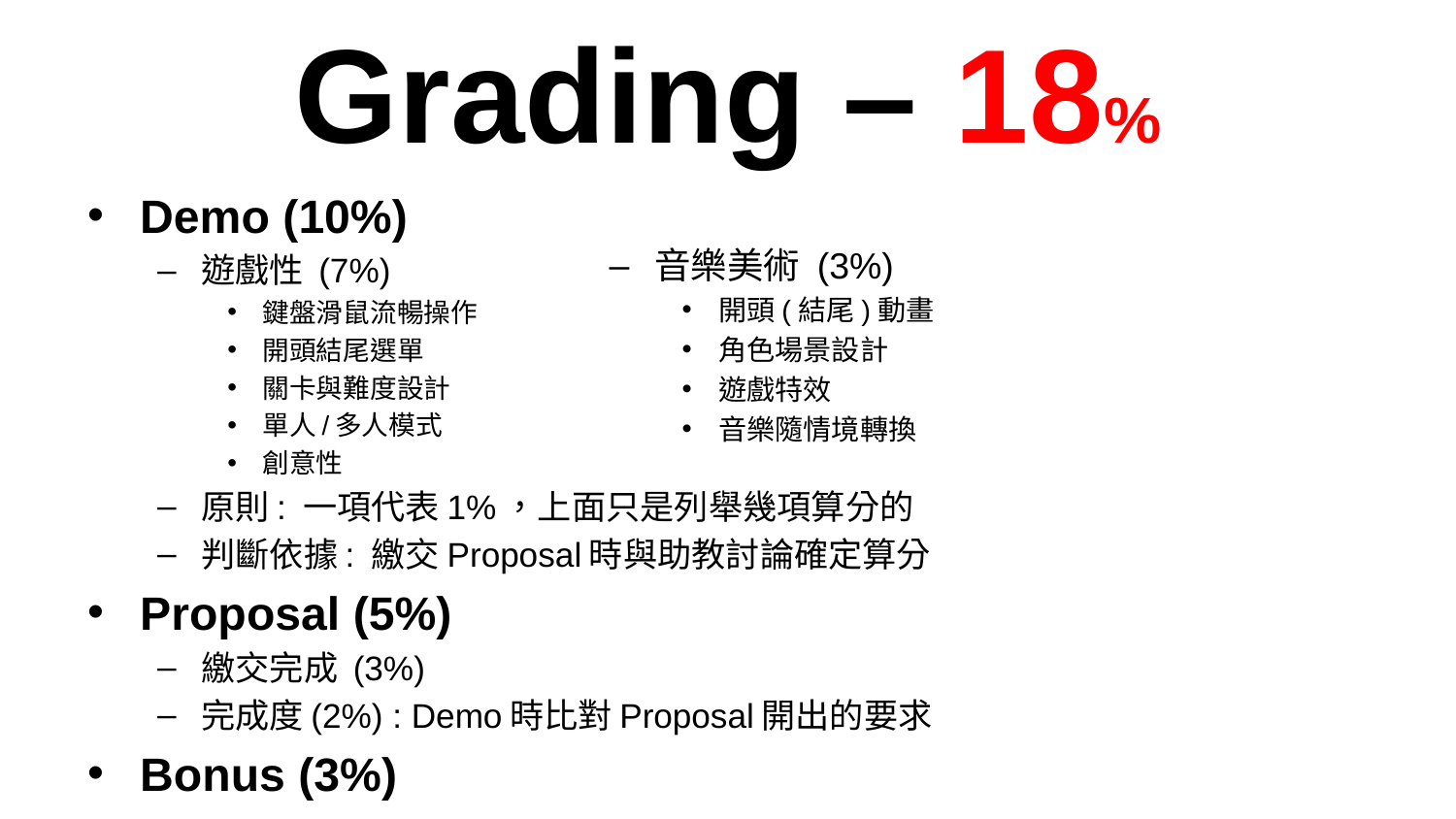

Grading – 18%
Demo (10%)
遊戲性 (7%)
鍵盤滑鼠流暢操作
開頭結尾選單
關卡與難度設計
單人/多人模式
創意性
原則: 一項代表1%，上面只是列舉幾項算分的
判斷依據: 繳交Proposal時與助教討論確定算分
Proposal (5%)
繳交完成 (3%)
完成度(2%) : Demo時比對Proposal開出的要求
Bonus (3%)
音樂美術 (3%)
開頭(結尾)動畫
角色場景設計
遊戲特效
音樂隨情境轉換